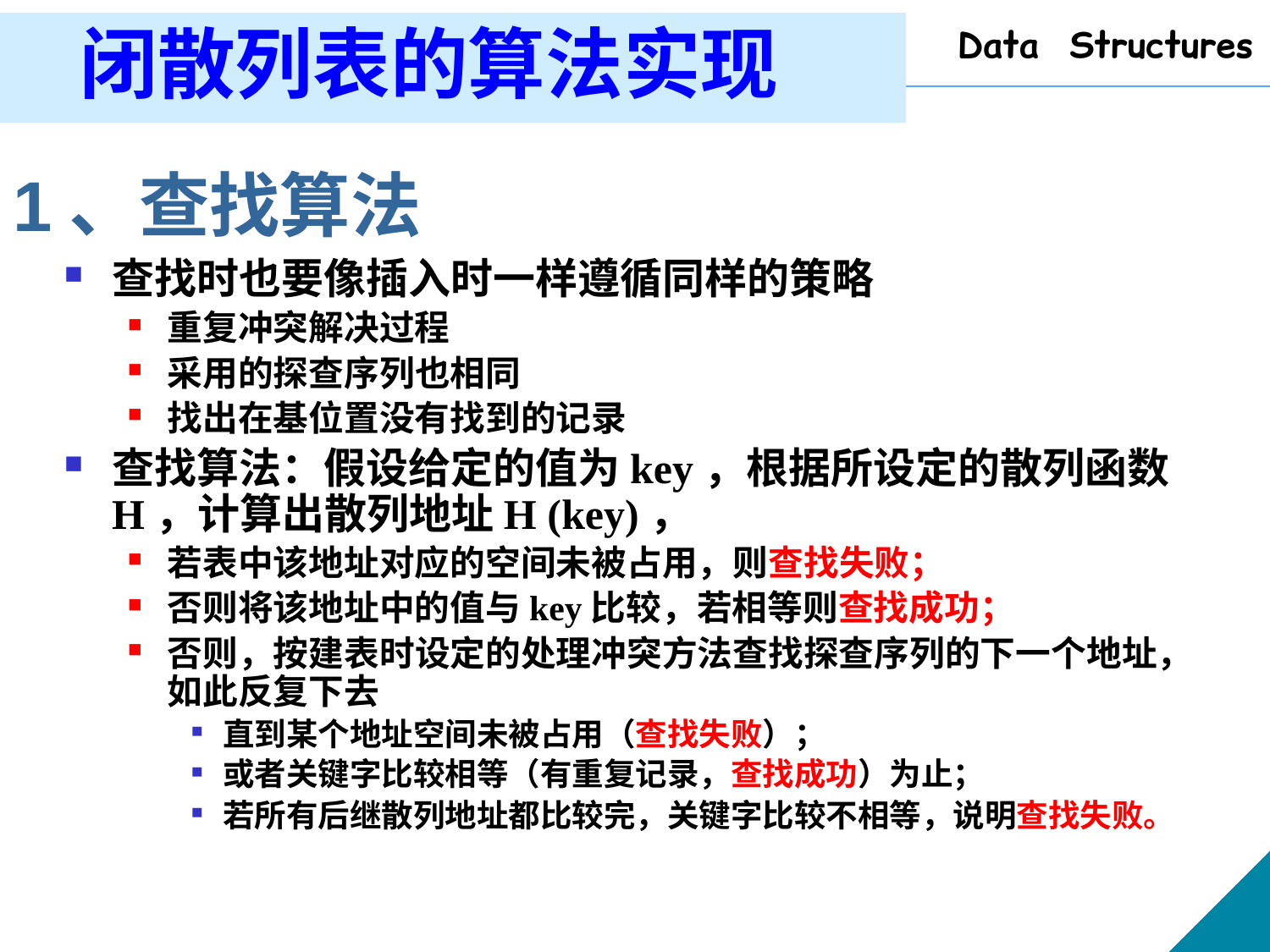

闭散列表的算法实现
1、查找算法
查找时也要像插入时一样遵循同样的策略
重复冲突解决过程
采用的探查序列也相同
找出在基位置没有找到的记录
查找算法：假设给定的值为key，根据所设定的散列函数H，计算出散列地址H (key)，
若表中该地址对应的空间未被占用，则查找失败；
否则将该地址中的值与key比较，若相等则查找成功；
否则，按建表时设定的处理冲突方法查找探查序列的下一个地址，如此反复下去
直到某个地址空间未被占用（查找失败）；
或者关键字比较相等（有重复记录，查找成功）为止；
若所有后继散列地址都比较完，关键字比较不相等，说明查找失败。